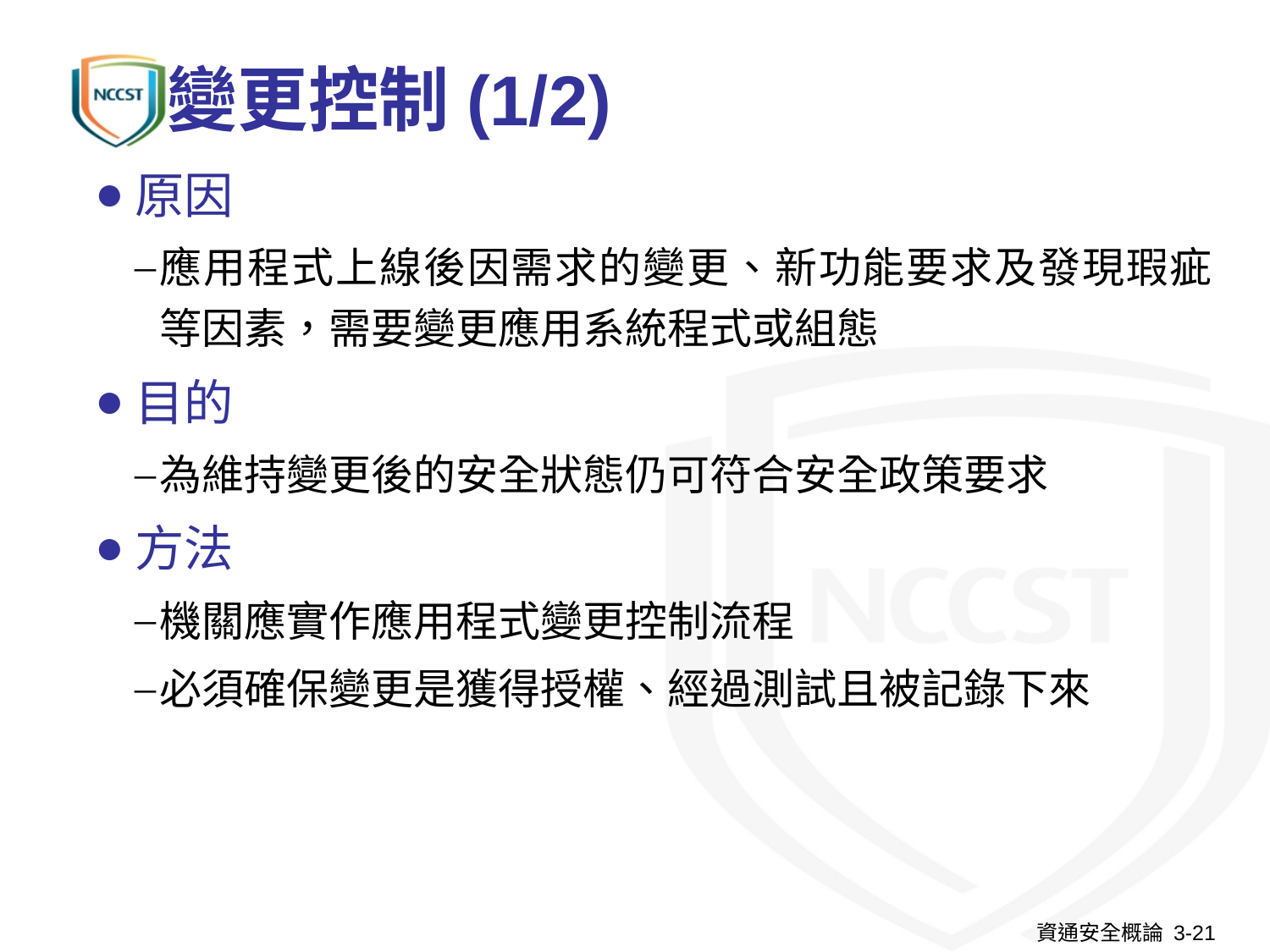

# 變更控制(1/2)
原因
應用程式上線後因需求的變更、新功能要求及發現瑕疵等因素，需要變更應用系統程式或組態
目的
為維持變更後的安全狀態仍可符合安全政策要求
方法
機關應實作應用程式變更控制流程
必須確保變更是獲得授權、經過測試且被記錄下來